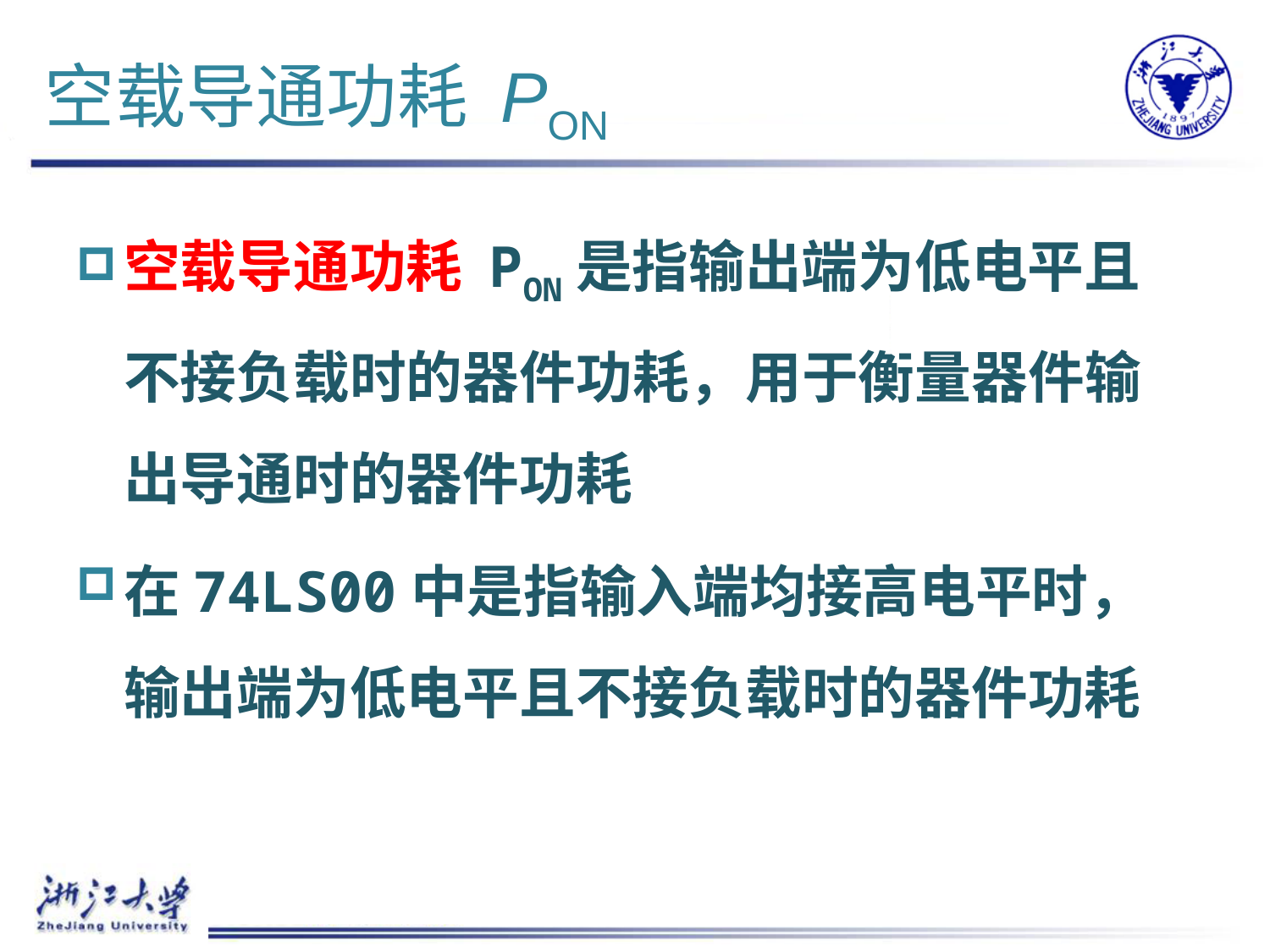

# 空载导通功耗 PON
空载导通功耗 PON是指输出端为低电平且不接负载时的器件功耗，用于衡量器件输出导通时的器件功耗
在74LS00中是指输入端均接高电平时，输出端为低电平且不接负载时的器件功耗